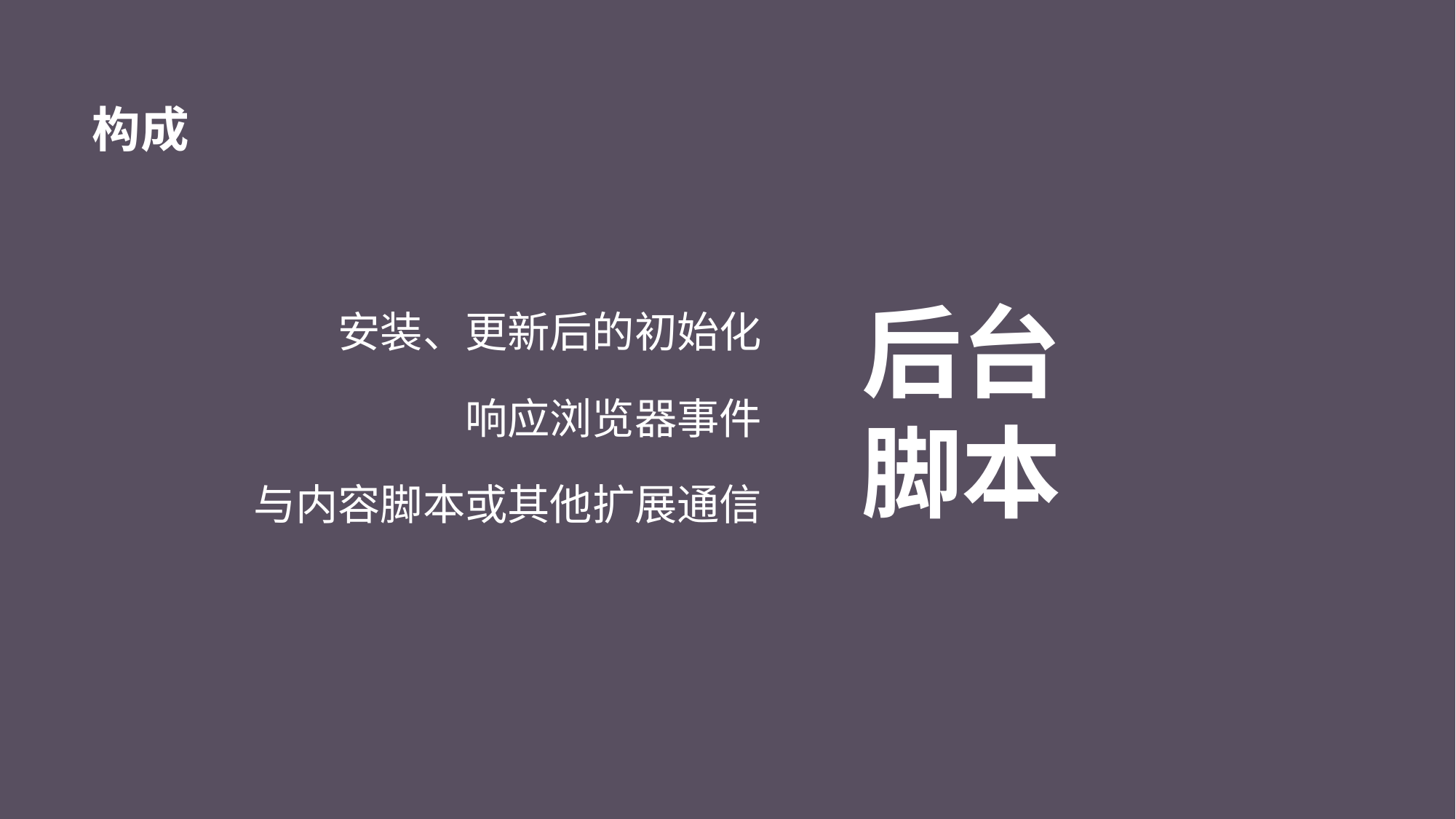

# 构成
安装、更新后的初始化
响应浏览器事件
与内容脚本或其他扩展通信
后台脚本